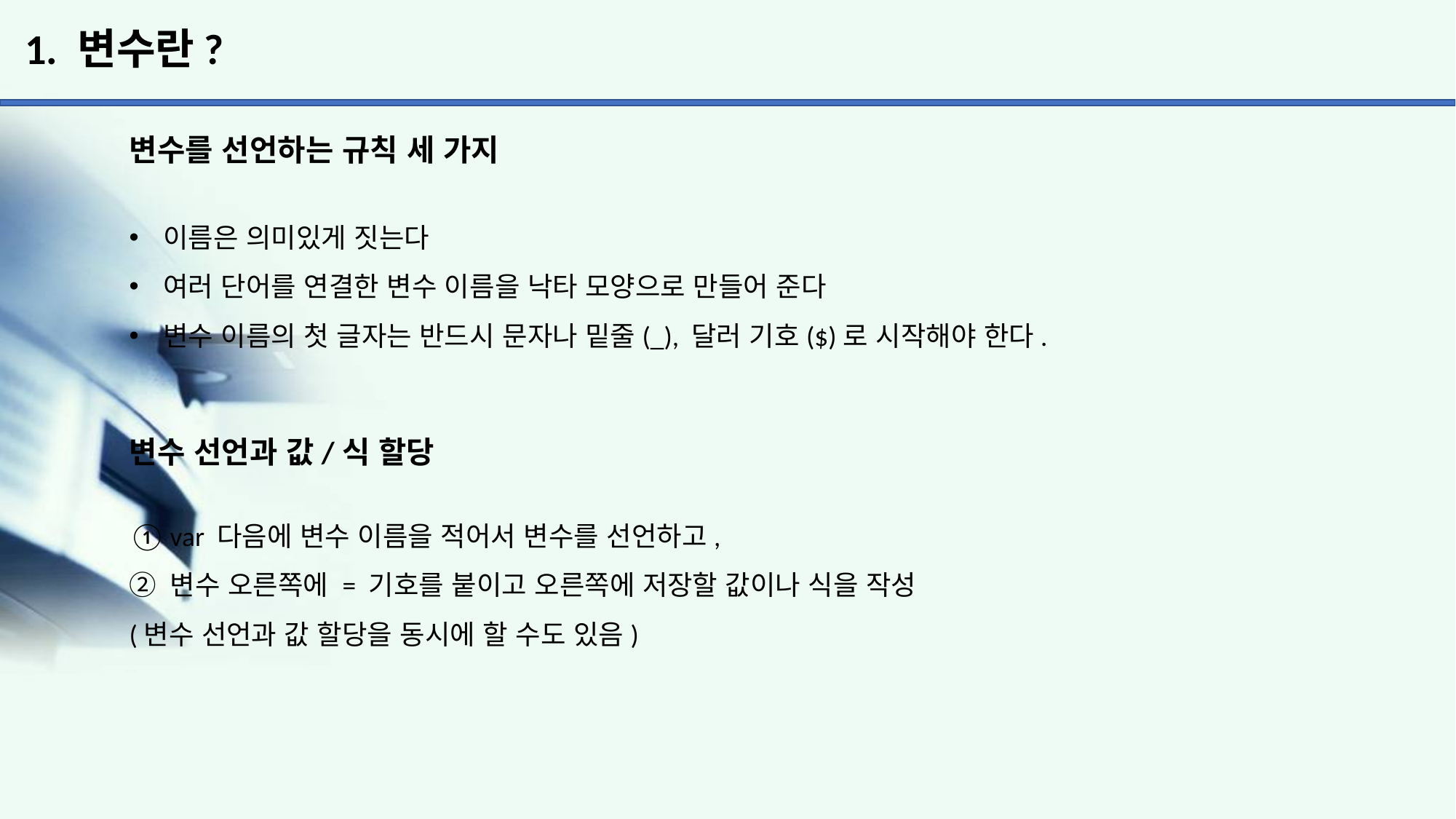

# 1. 변수란?
변수를 선언하는 규칙 세 가지

이름은 의미있게 짓는다
여러 단어를 연결한 변수 이름을 낙타 모양으로 만들어 준다
변수 이름의 첫 글자는 반드시 문자나 밑줄(_), 달러 기호($)로 시작해야 한다.

변수 선언과 값/식 할당

var 다음에 변수 이름을 적어서 변수를 선언하고,
변수 오른쪽에 = 기호를 붙이고 오른쪽에 저장할 값이나 식을 작성
(변수 선언과 값 할당을 동시에 할 수도 있음)